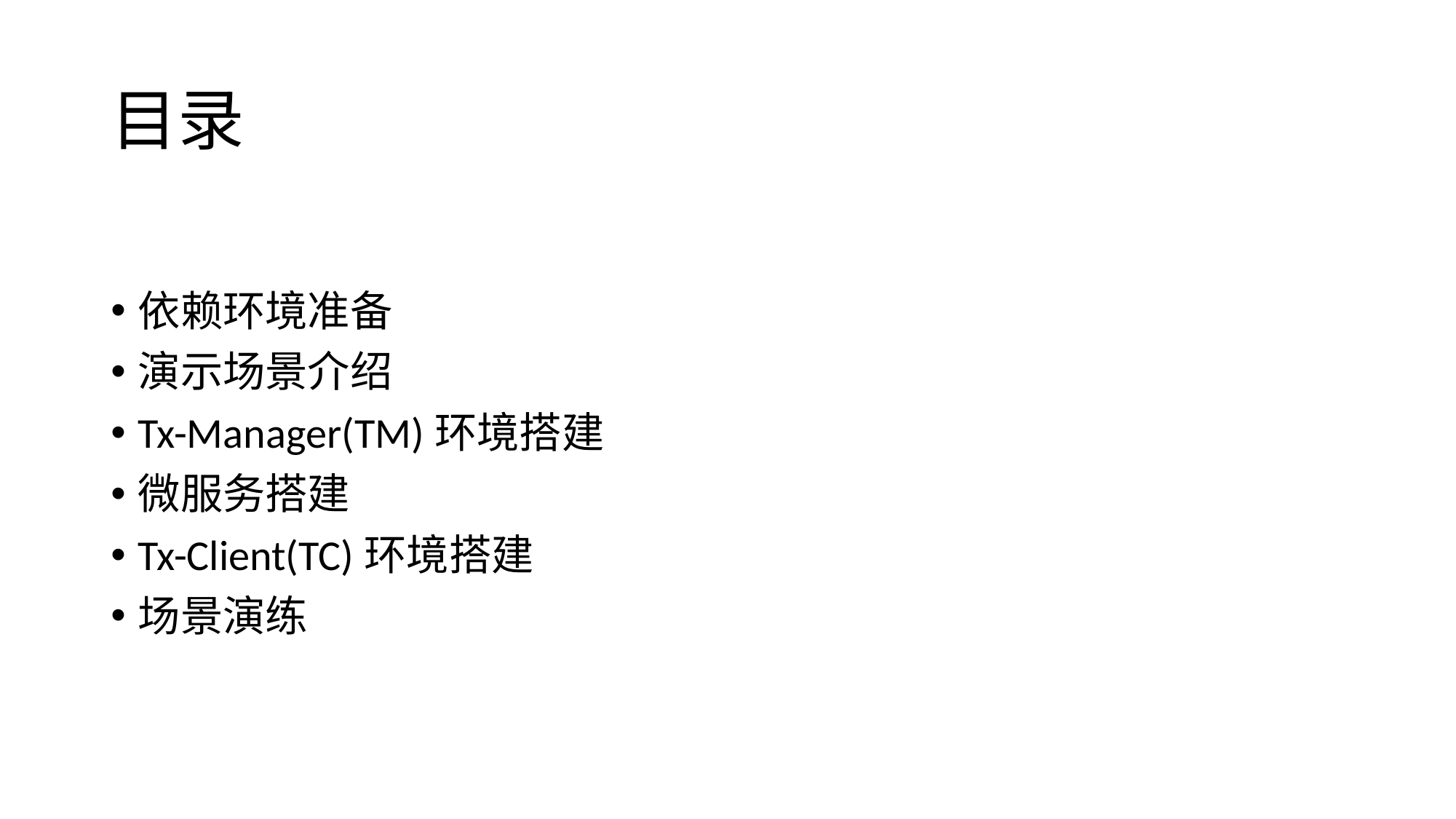

# 目录

依赖环境准备
演示场景介绍
Tx-Manager(TM)环境搭建
微服务搭建
Tx-Client(TC)环境搭建
场景演练